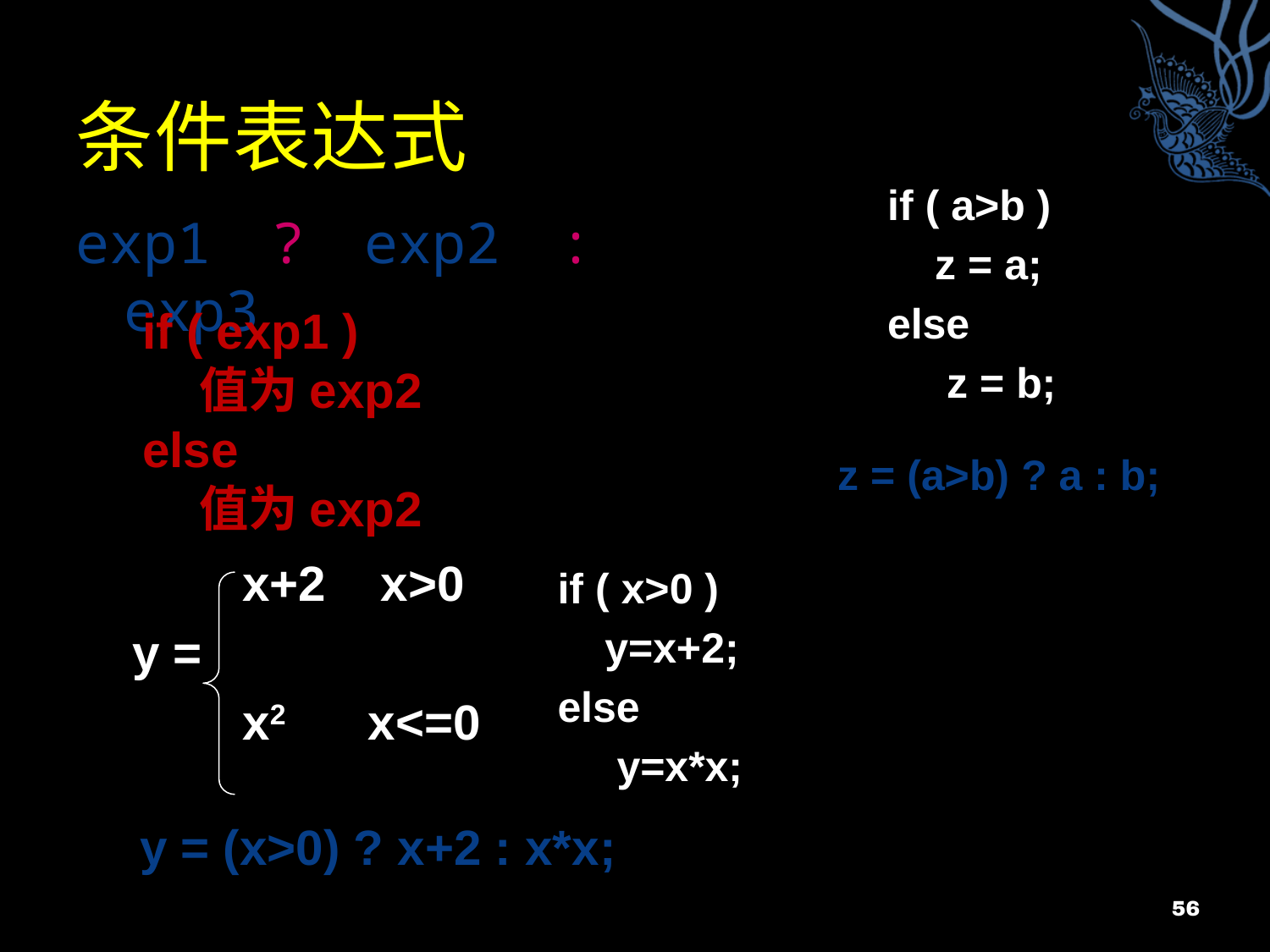

# 条件表达式
if ( a>b )
    z = a;
else
     z = b;
exp1 ? exp2 : exp3
if ( exp1 )
    值为exp2
else
    值为exp2
z = (a>b) ? a : b;
        x+2    x>0
y =
        x2      x<=0

if ( x>0 )
    y=x+2;
else
     y=x*x;
y = (x>0) ? x+2 : x*x;
56